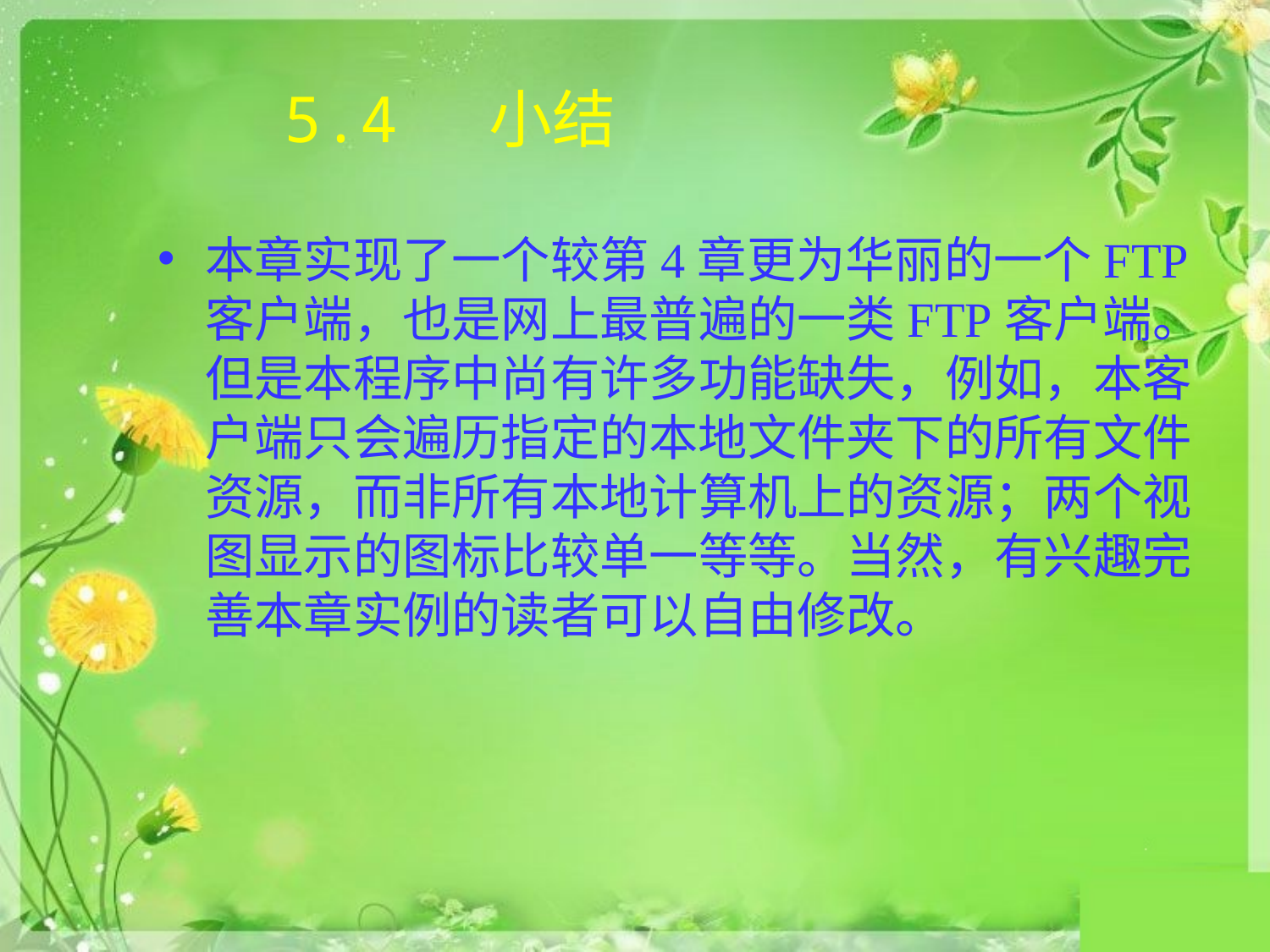

# 5.4  小结
本章实现了一个较第4章更为华丽的一个FTP客户端，也是网上最普遍的一类FTP客户端。但是本程序中尚有许多功能缺失，例如，本客户端只会遍历指定的本地文件夹下的所有文件资源，而非所有本地计算机上的资源；两个视图显示的图标比较单一等等。当然，有兴趣完善本章实例的读者可以自由修改。